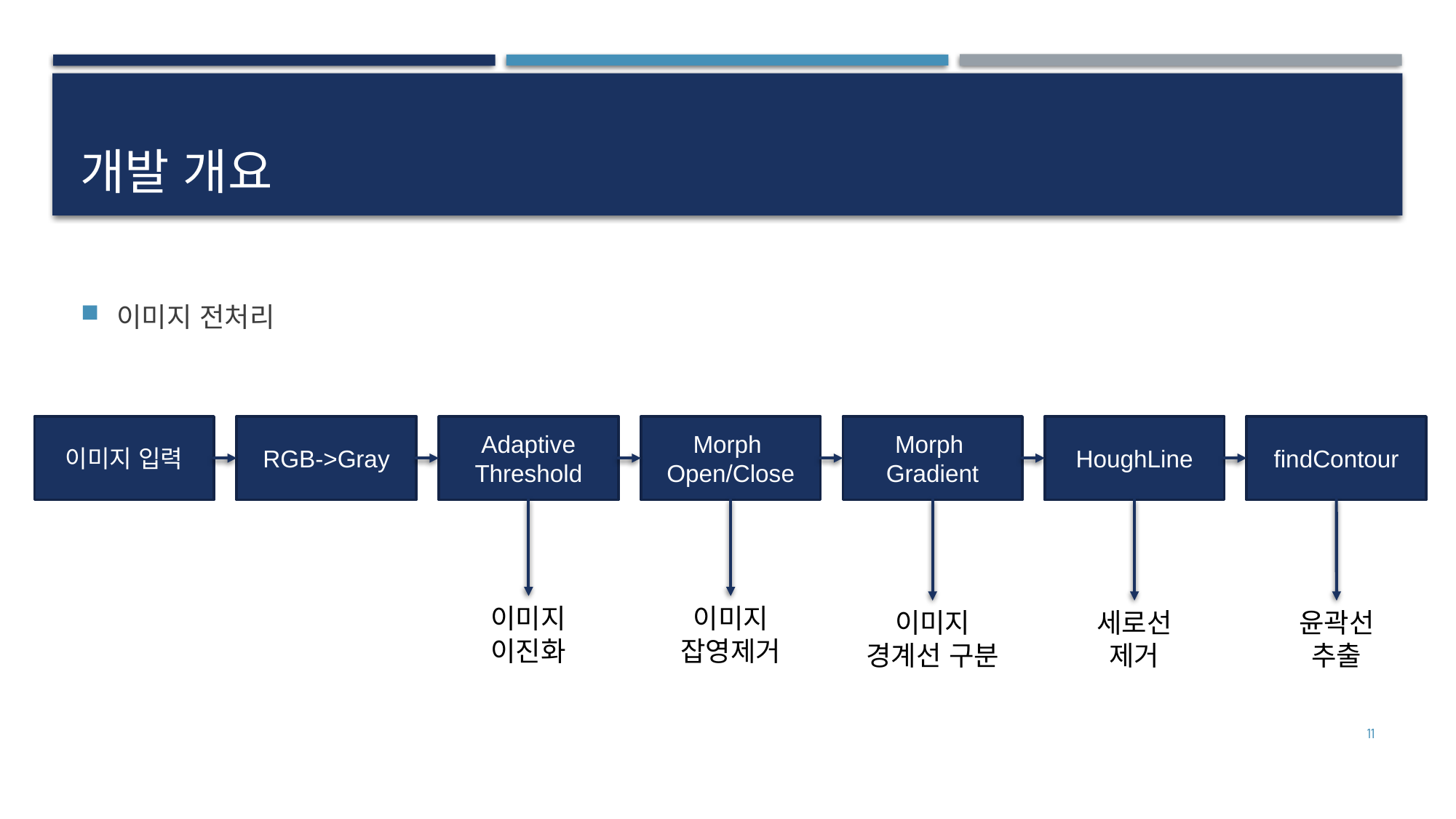

# 개발 개요
이미지 전처리

이미지 입력
RGB->Gray
Adaptive
Threshold
Morph
Open/Close
Morph
Gradient
HoughLine
findContour
이미지
잡영제거
이미지
이진화
세로선
제거
윤곽선
추출
이미지
경계선 구분
11